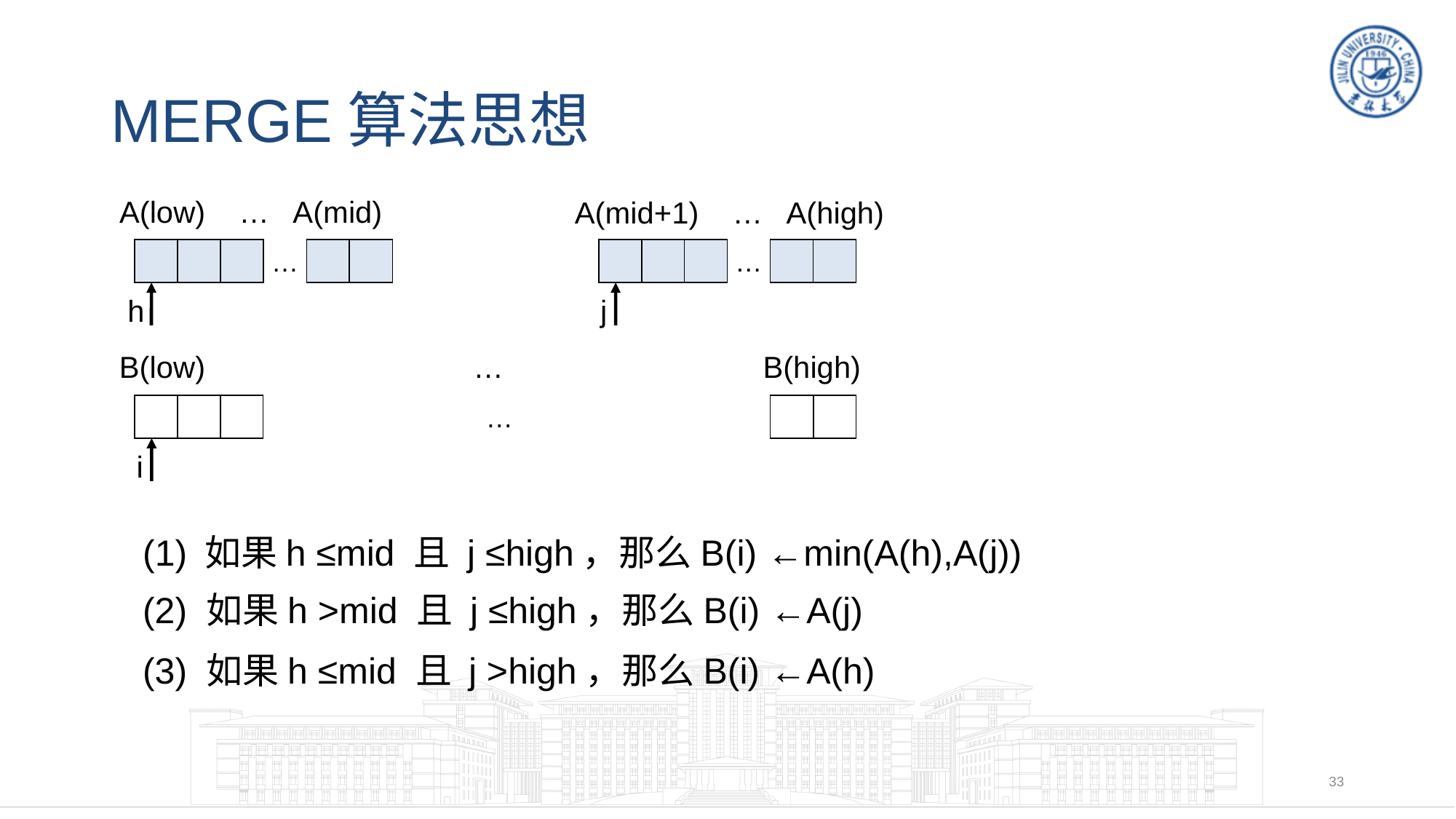

# MERGE算法思想
A(low)    …   A(mid)
A(mid+1)    …   A(high)

…

…

h

j
B(low)                                …                               B(high)

…

i
 如果h ≤mid 且 j ≤high，那么B(i) ←min(A(h),A(j))
(2) 如果h >mid 且 j ≤high，那么B(i) ←A(j)
(3) 如果h ≤mid 且 j >high，那么B(i) ←A(h)
33